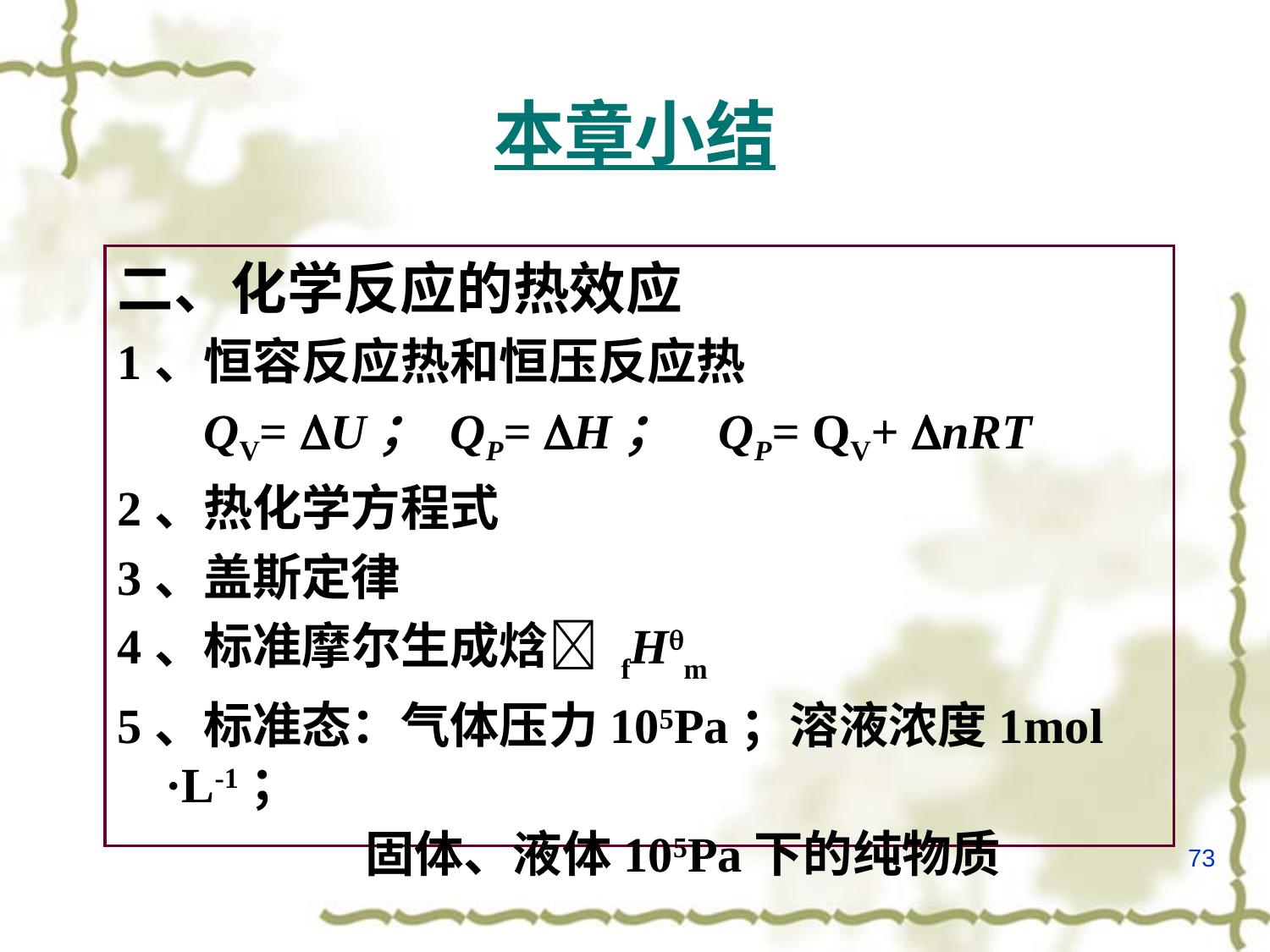

# 本章小结
二、化学反应的热效应
1、恒容反应热和恒压反应热
       QV= ΔU； QP= ΔH；   QP= QV+ ΔnRT
2、热化学方程式
3、盖斯定律
4、标准摩尔生成焓Δ fHθm
5、标准态：气体压力105Pa；溶液浓度1mol ·L-1；
                     固体、液体105Pa下的纯物质

73